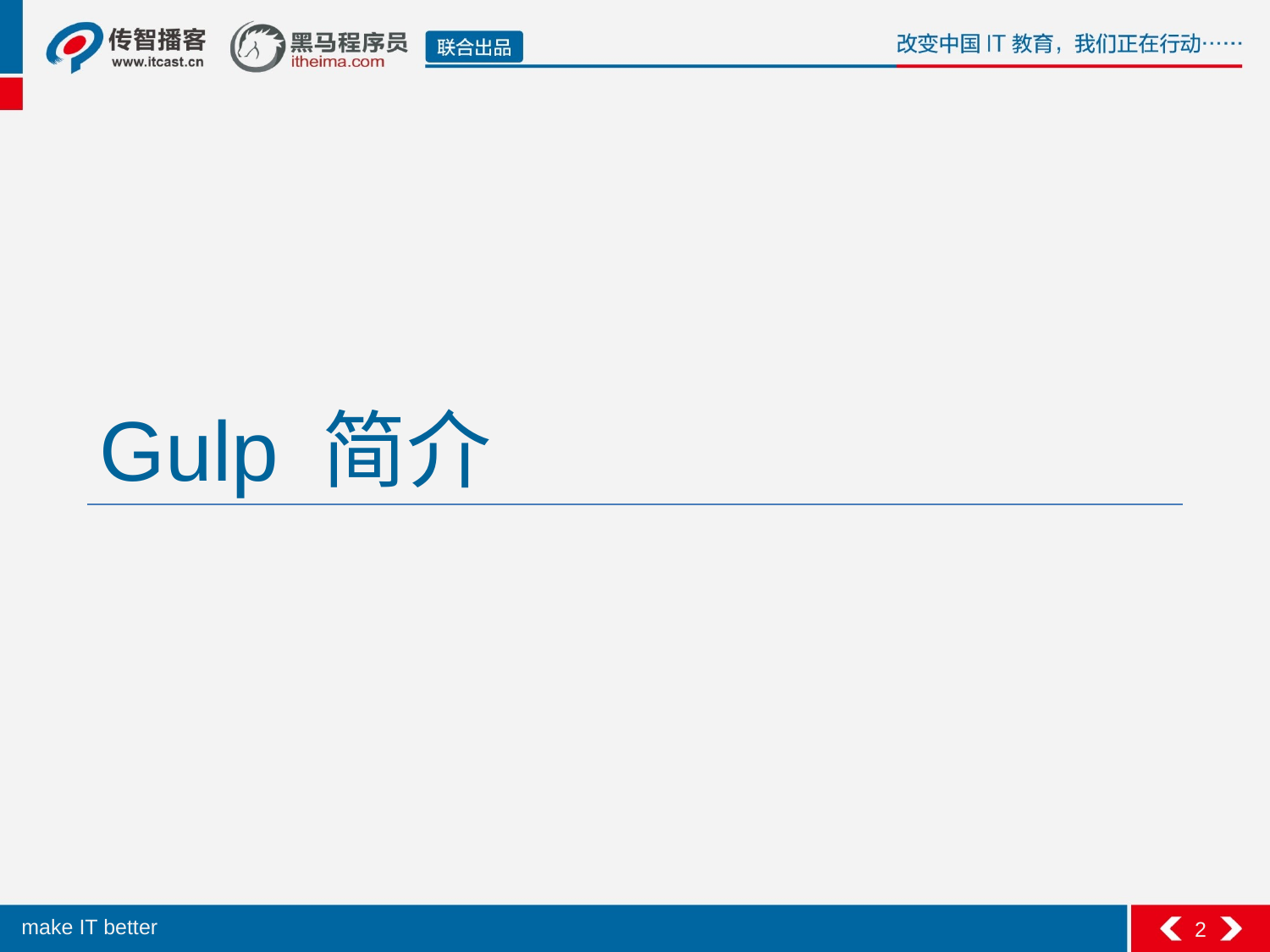

# Gulp 简介

2

make IT better